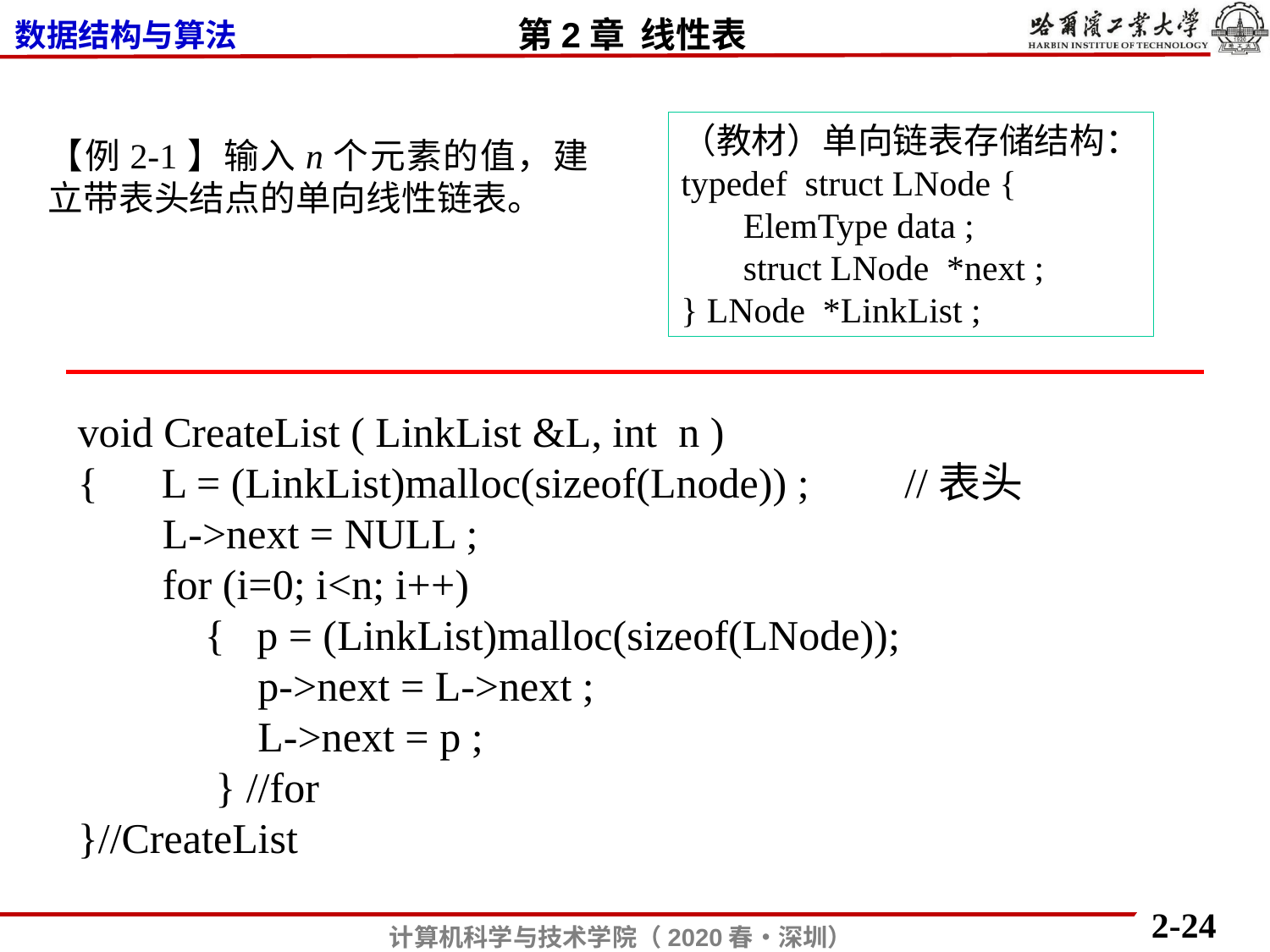

（教材）单向链表存储结构：
typedef  struct LNode {
       ElemType data ;
       struct LNode  *next ;
} LNode  *LinkList ;
【例2-1】输入n个元素的值，建立带表头结点的单向线性链表。
void CreateList ( LinkList &L, int  n )
{      L = (LinkList)malloc(sizeof(Lnode)) ;         //表头
        L->next = NULL ;
        for (i=0; i<n; i++)
            {   p = (LinkList)malloc(sizeof(LNode));
                 p->next = L->next ;
                 L->next = p ;
             } //for
}//CreateList